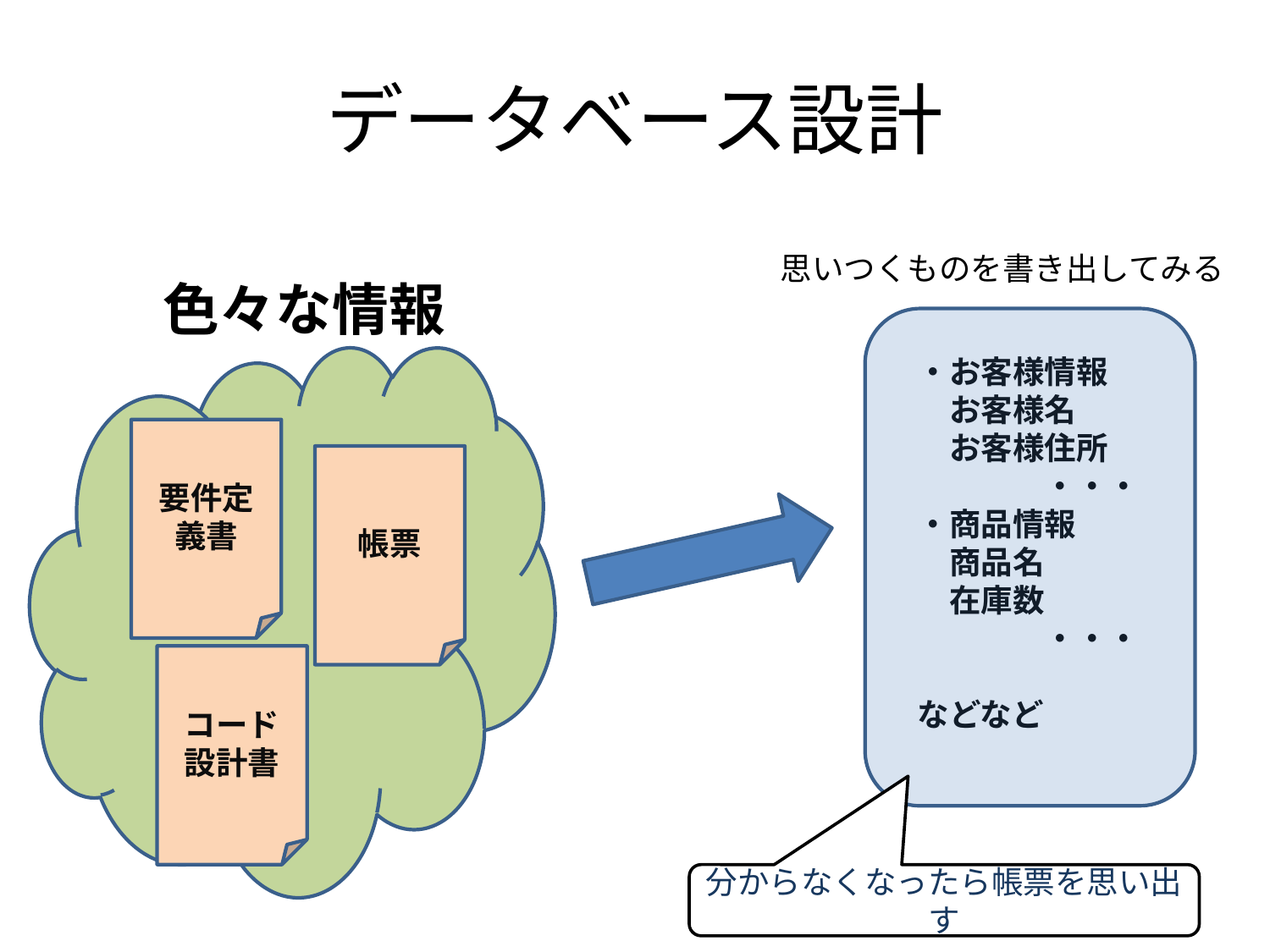

# データベース設計
思いつくものを書き出してみる
色々な情報

・お客様情報
　お客様名
　お客様住所
　　　　・・・
・商品情報
　商品名
　在庫数
　　　　・・・

などなど

要件定義書
帳票
コード設計書

分からなくなったら帳票を思い出す